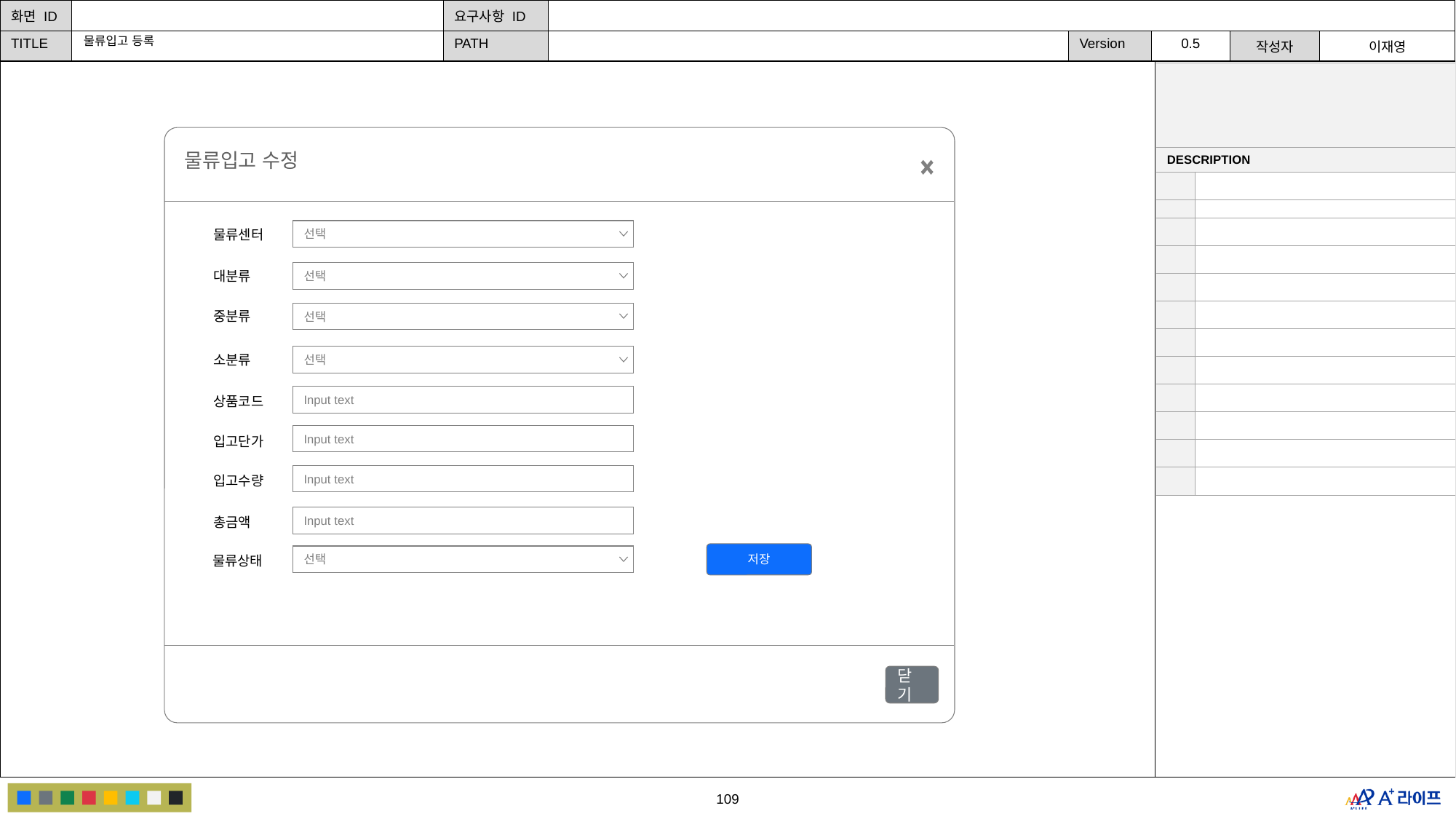

물류입고 등록
|  |  |
| --- | --- |
| DESCRIPTION |  |
|  |  |
|  |  |
|  |  |
|  |  |
|  |  |
|  |  |
|  |  |
|  |  |
|  |  |
|  |  |
|  |  |
|  |  |
물류입고 수정

선택

물류센터
대분류
선택

중분류
선택

소분류
선택

Input text
상품코드
Input text
입고단가
Input text
입고수량
Input text
총금액
저장
선택

물류상태
닫기